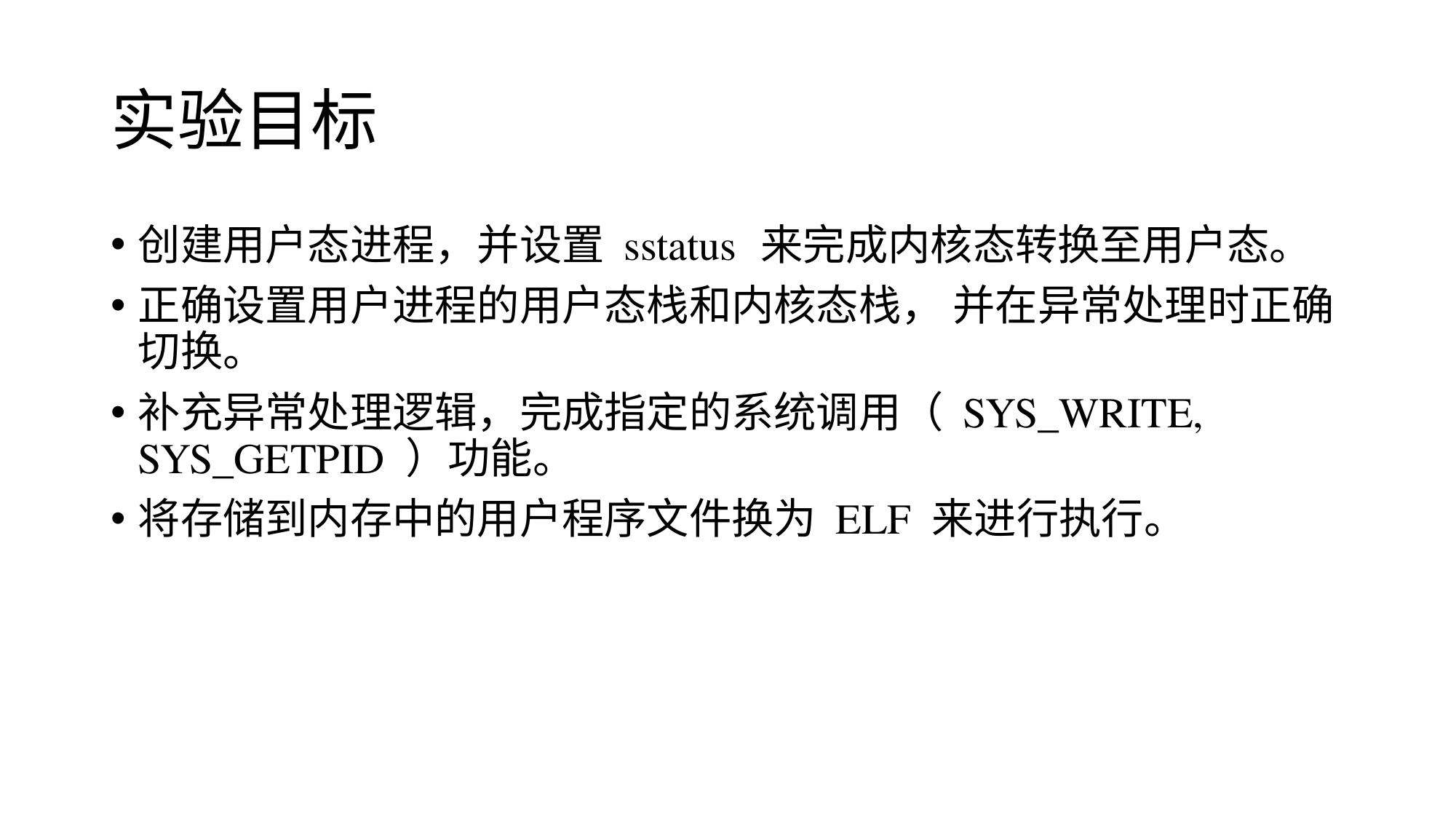

# 实验目标
创建用户态进程，并设置 sstatus 来完成内核态转换至用户态。
正确设置用户进程的用户态栈和内核态栈， 并在异常处理时正确切换。
补充异常处理逻辑，完成指定的系统调用（ SYS_WRITE, SYS_GETPID ）功能。
将存储到内存中的用户程序文件换为 ELF 来进行执行。